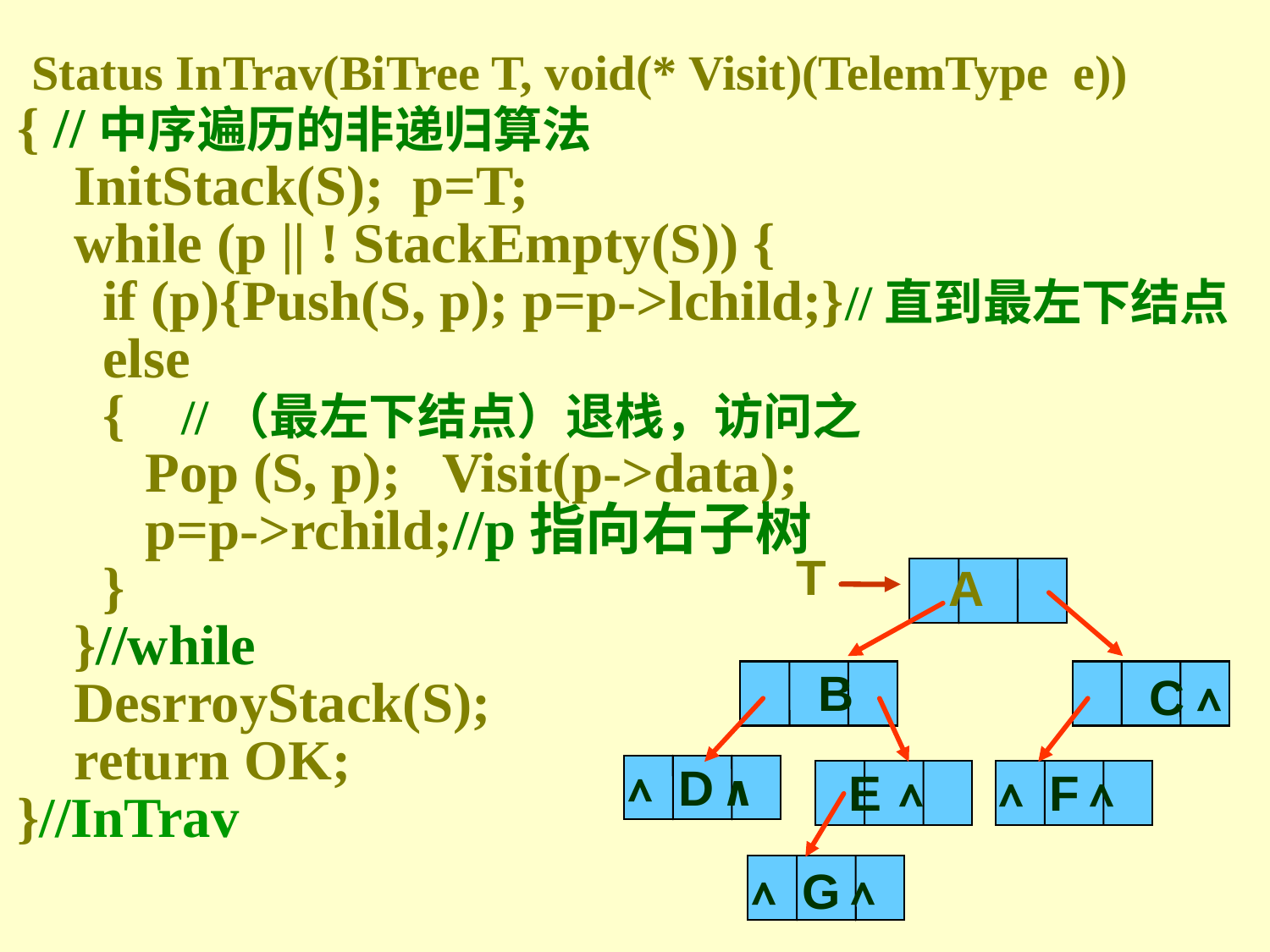

Status InTrav(BiTree T, void(* Visit)(TelemType  e))
{ //中序遍历的非递归算法
    InitStack(S);  p=T;
    while (p || ! StackEmpty(S)) {
      if (p){Push(S, p); p=p->lchild;}//直到最左下结点
      else
      {    //（最左下结点）退栈，访问之
         Pop (S, p);   Visit(p->data);
         p=p->rchild;//p指向右子树
      }
    }//while
    DesrroyStack(S);
    return OK;
}//InTrav
T
   A

    B
    C  ∧

∧  D ∧
   E   ∧

∧  F ∧

∧  G  ∧